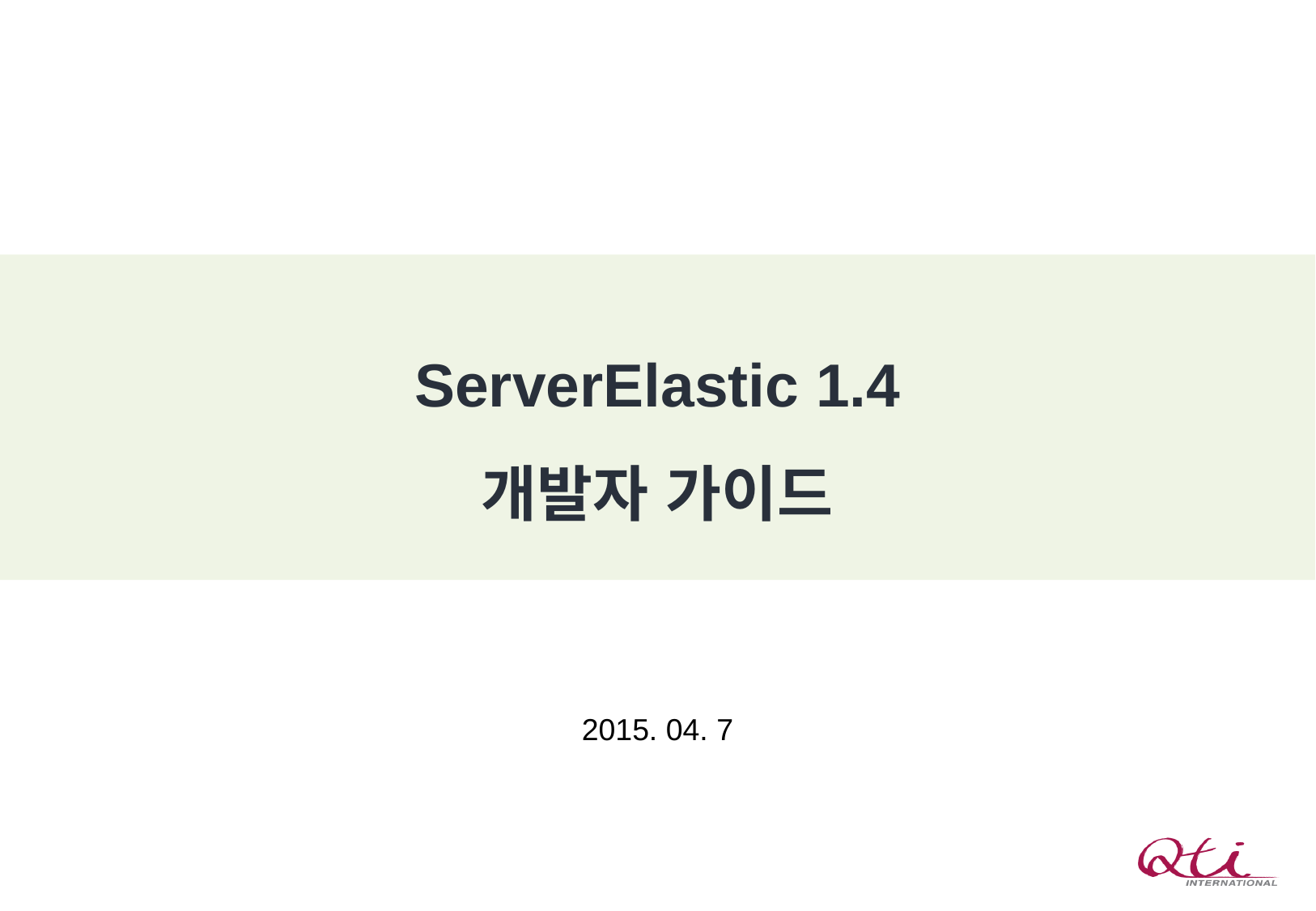

# ServerElastic 1.4 개발자 가이드
2015. 04. 7